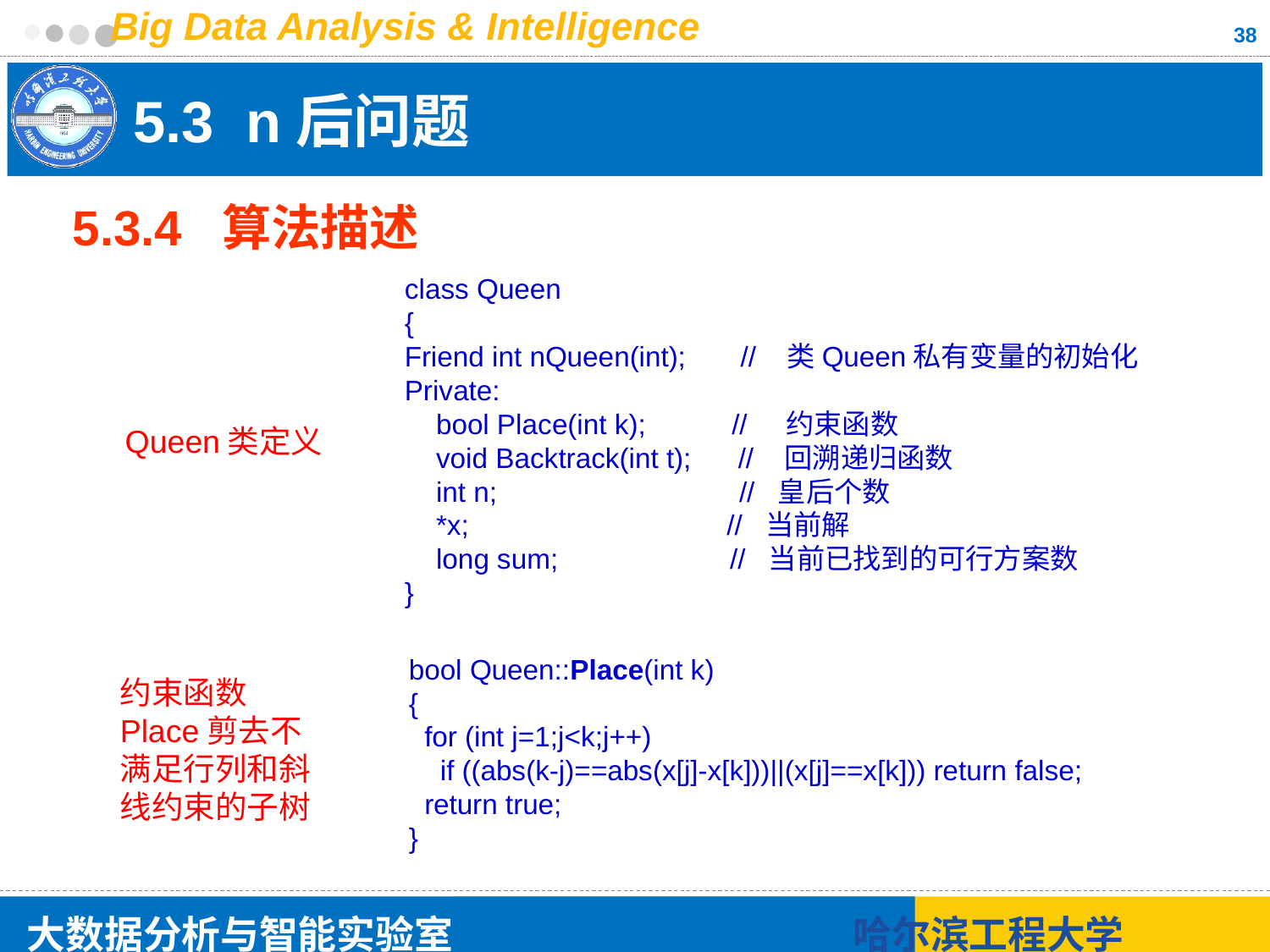

38
# 5.3  n后问题
5.3.4  算法描述
class Queen
{
Friend int nQueen(int);       //   类Queen私有变量的初始化
Private:
    bool Place(int k);           //    约束函数
    void Backtrack(int t);      //   回溯递归函数
    int n;                               //  皇后个数
    *x;                                 //  当前解
    long sum;                      //  当前已找到的可行方案数
}
Queen类定义
bool Queen::Place(int k)
{
  for (int j=1;j<k;j++)
    if ((abs(k-j)==abs(x[j]-x[k]))||(x[j]==x[k])) return false;
  return true;
}
约束函数Place剪去不满足行列和斜线约束的子树